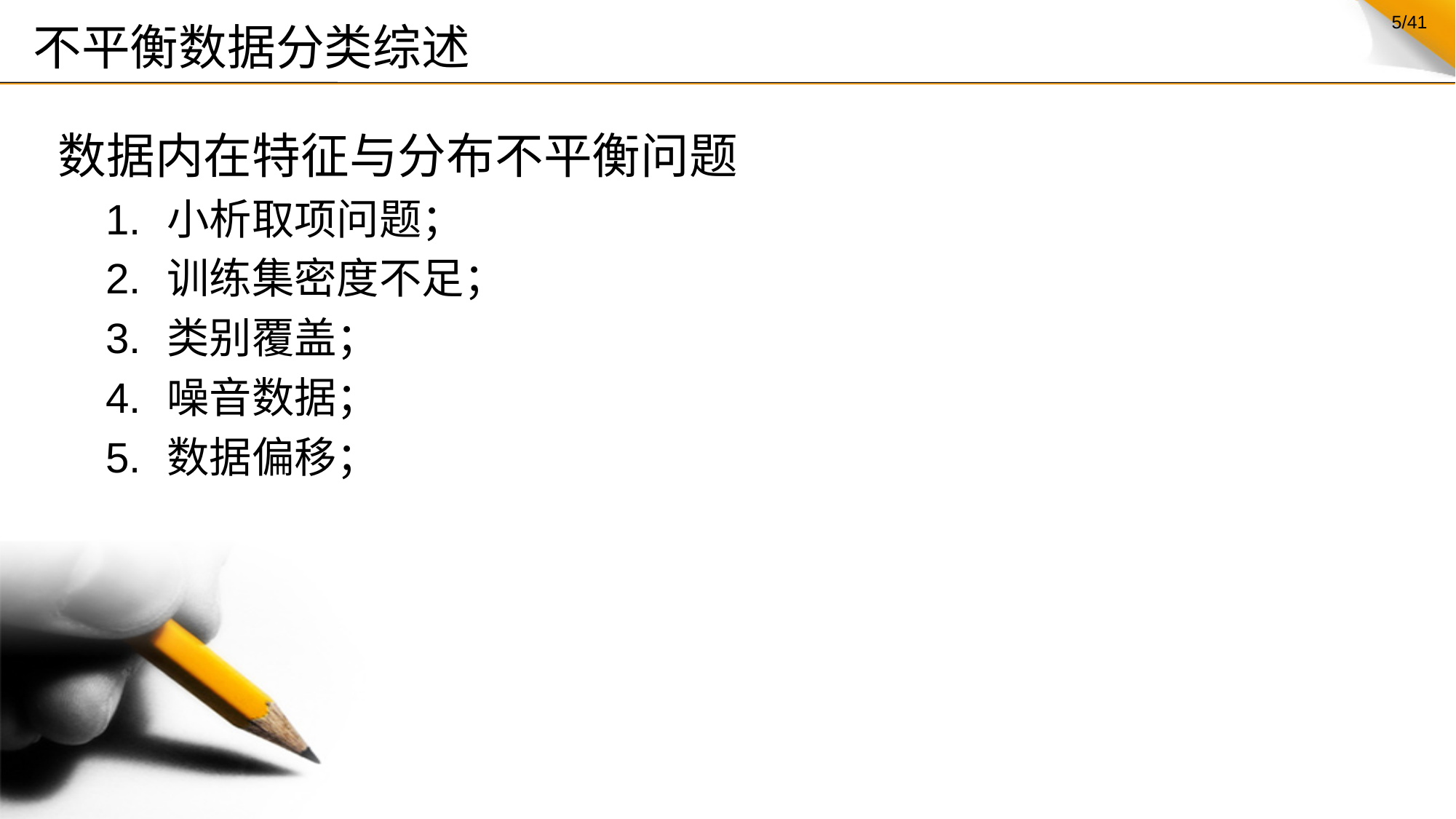

# 不平衡数据分类综述
数据内在特征与分布不平衡问题
小析取项问题；
训练集密度不足；
类别覆盖；
噪音数据；
数据偏移；